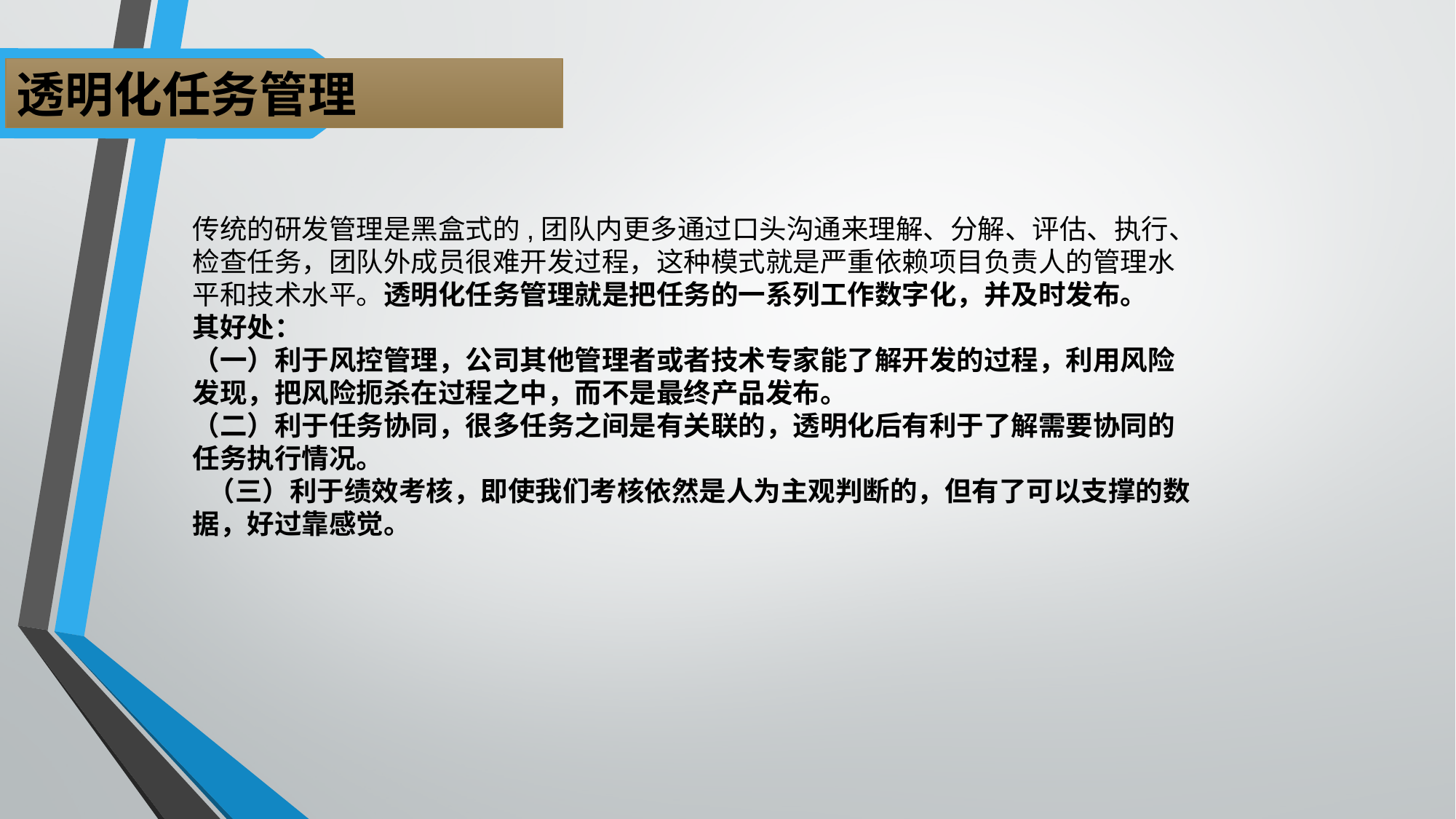

透明化任务管理
传统的研发管理是黑盒式的,团队内更多通过口头沟通来理解、分解、评估、执行、检查任务，团队外成员很难开发过程，这种模式就是严重依赖项目负责人的管理水平和技术水平。透明化任务管理就是把任务的一系列工作数字化，并及时发布。其好处：（一）利于风控管理，公司其他管理者或者技术专家能了解开发的过程，利用风险发现，把风险扼杀在过程之中，而不是最终产品发布。（二）利于任务协同，很多任务之间是有关联的，透明化后有利于了解需要协同的任务执行情况。（三）利于绩效考核，即使我们考核依然是人为主观判断的，但有了可以支撑的数据，好过靠感觉。